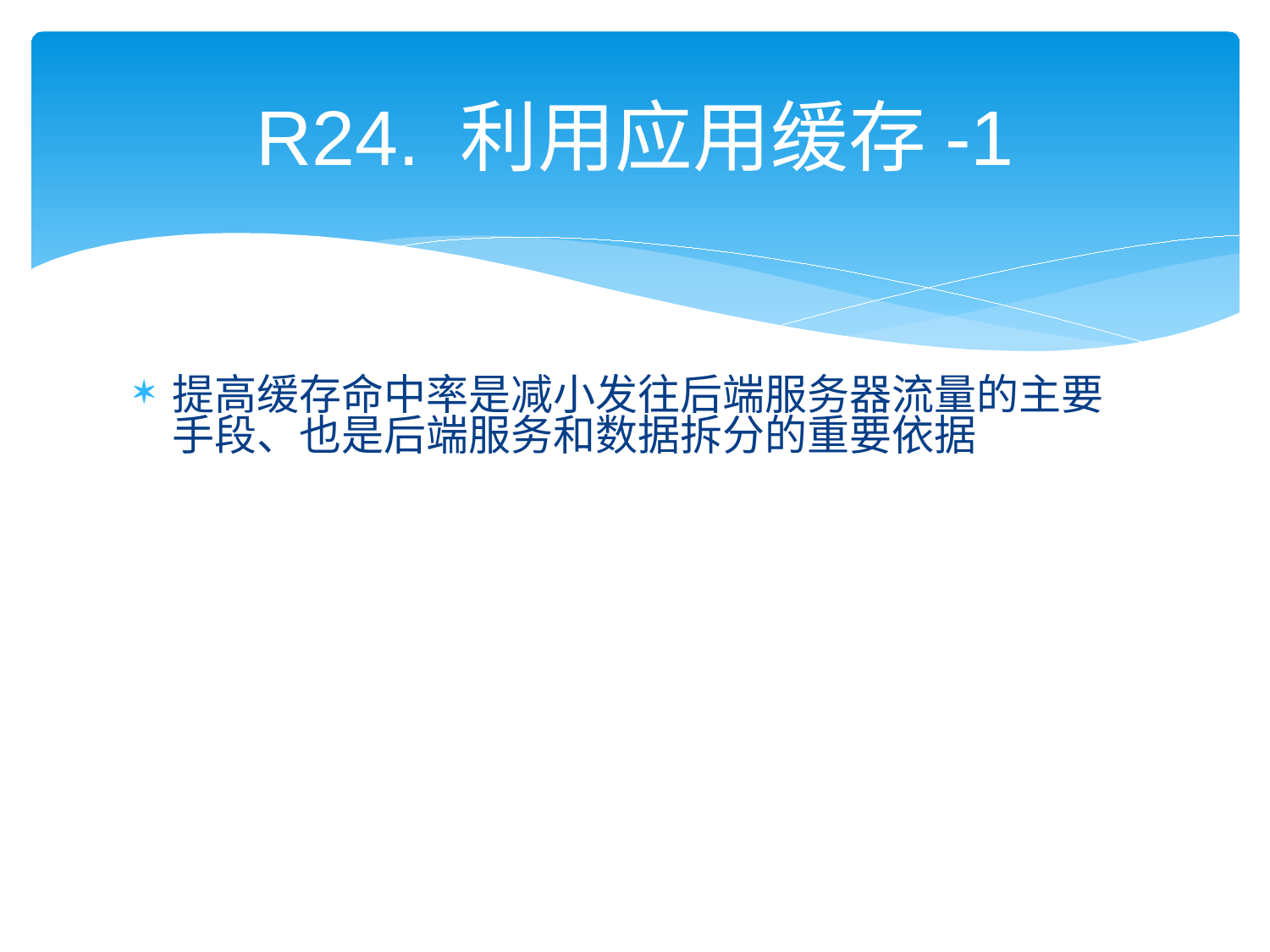

# R24. 利用应用缓存-1
提高缓存命中率是减小发往后端服务器流量的主要手段、也是后端服务和数据拆分的重要依据